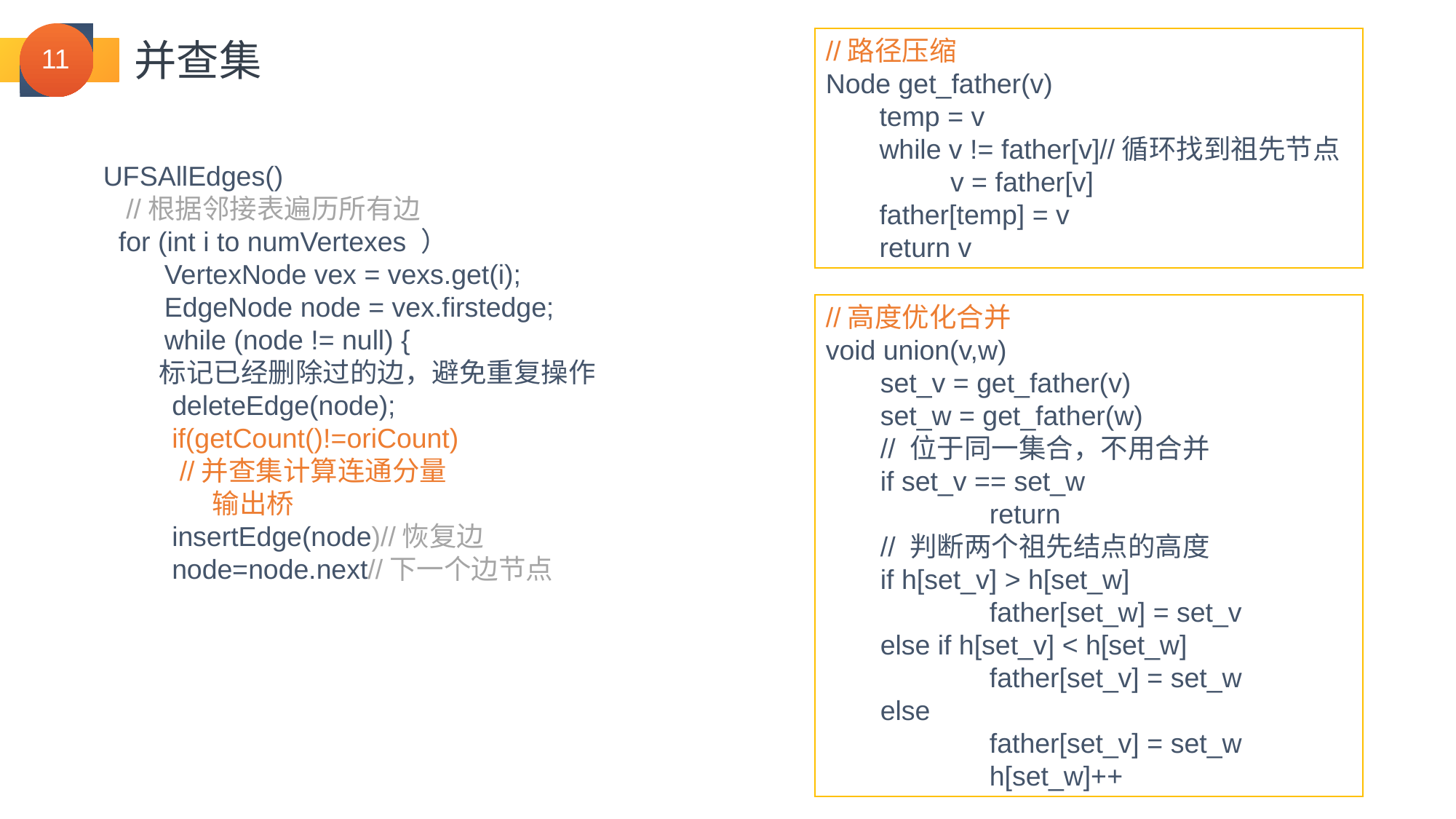

并查集
//路径压缩
Node get_father(v)
       temp = v
       while v != father[v]//循环找到祖先节点
	  v = father[v]
       father[temp] = v
       return v
UFSAllEdges()
   //根据邻接表遍历所有边
  for (int i to numVertexes ）
        VertexNode vex = vexs.get(i);
        EdgeNode node = vex.firstedge;
        while (node != null) {
        标记已经删除过的边，避免重复操作
         deleteEdge(node);
         if(getCount()!=oriCount)
          //并查集计算连通分量
	输出桥
         insertEdge(node)//恢复边
         node=node.next//下一个边节点
//高度优化合并
void union(v,w)
set_v = get_father(v)
set_w = get_father(w)
// 位于同一集合，不用合并
if set_v == set_w
	return
// 判断两个祖先结点的高度
if h[set_v] > h[set_w]
	father[set_w] = set_v
else if h[set_v] < h[set_w]
	father[set_v] = set_w
else
	father[set_v] = set_w
	h[set_w]++